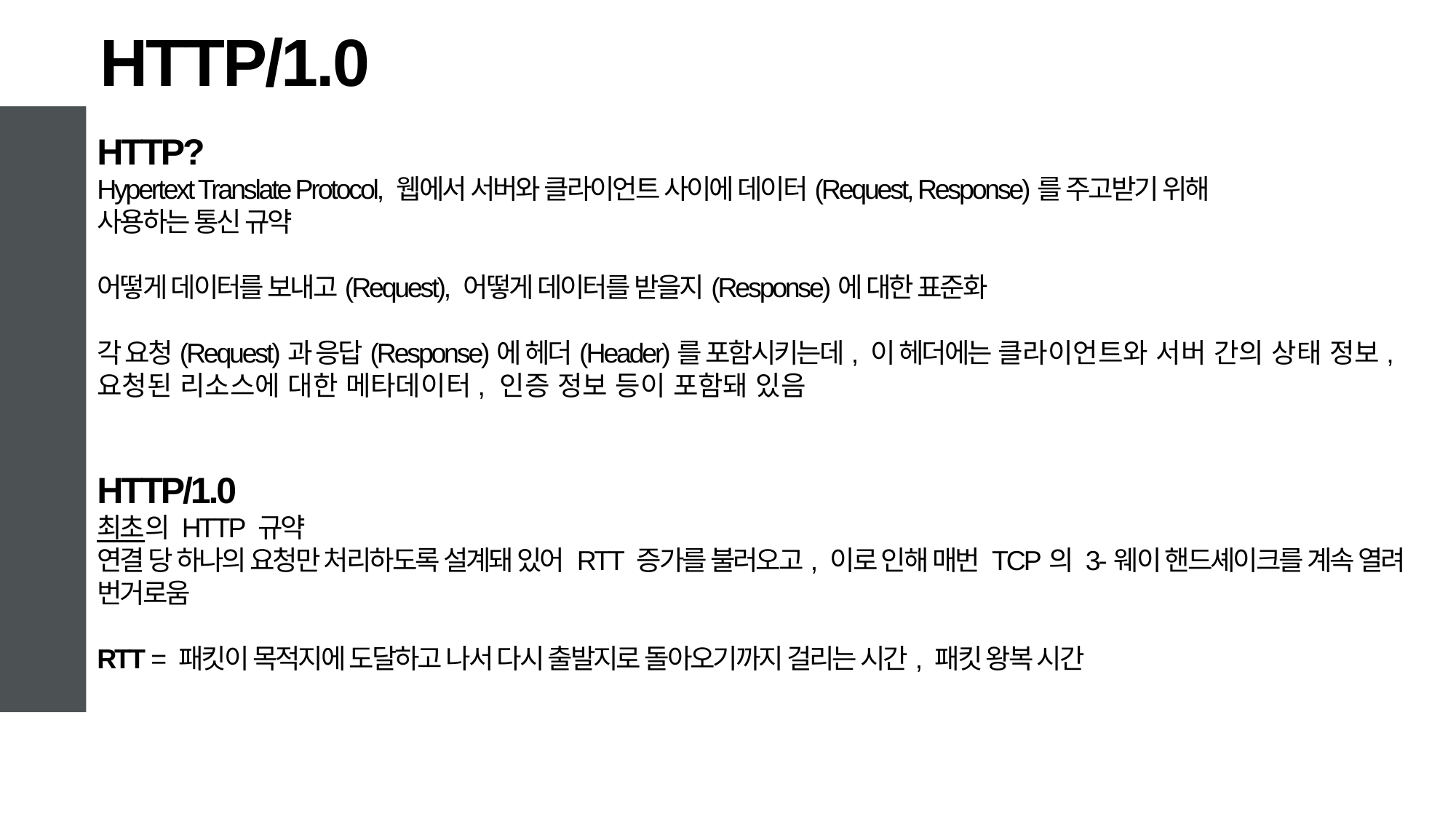

# HTTP/1.0

HTTP?
Hypertext Translate Protocol, 웹에서 서버와 클라이언트 사이에 데이터(Request, Response)를 주고받기 위해
사용하는 통신 규약

어떻게 데이터를 보내고(Request), 어떻게 데이터를 받을지(Response)에 대한 표준화

각 요청(Request)과 응답(Response)에 헤더(Header)를 포함시키는데, 이 헤더에는 클라이언트와 서버 간의 상태 정보, 요청된 리소스에 대한 메타데이터, 인증 정보 등이 포함돼 있음

HTTP/1.0
최초의 HTTP 규약
연결 당 하나의 요청만 처리하도록 설계돼 있어 RTT 증가를 불러오고, 이로 인해 매번 TCP의 3-웨이 핸드셰이크를 계속 열려 번거로움
RTT = 패킷이 목적지에 도달하고 나서 다시 출발지로 돌아오기까지 걸리는 시간, 패킷 왕복 시간